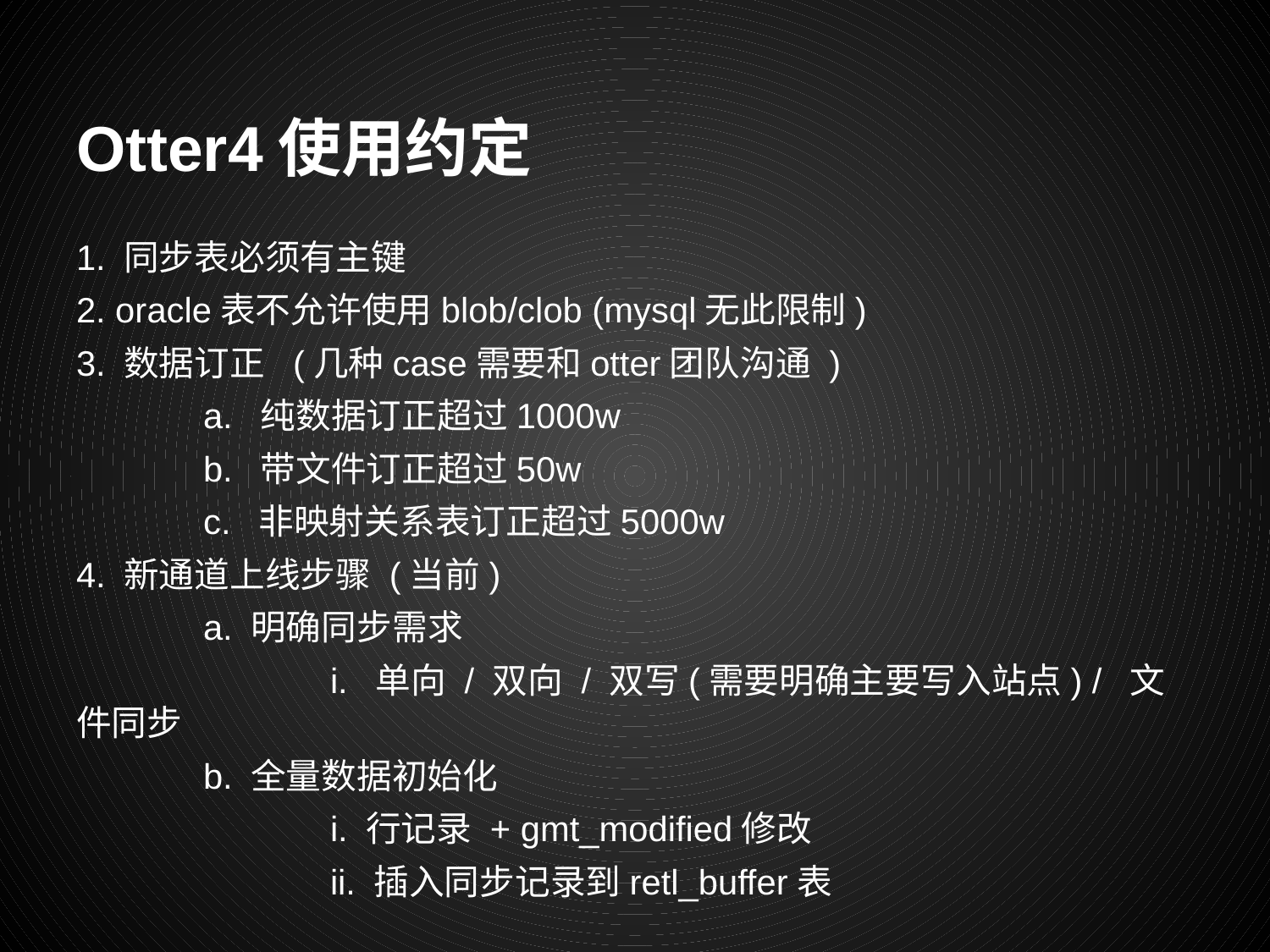

# Otter4使用约定
1. 同步表必须有主键
2. oracle表不允许使用blob/clob (mysql无此限制)
3. 数据订正  (几种case需要和otter团队沟通 )
	a.  纯数据订正超过1000w
	b.  带文件订正超过50w
	c.  非映射关系表订正超过5000w
4. 新通道上线步骤 (当前)
	a. 明确同步需求
		i.  单向 / 双向 / 双写(需要明确主要写入站点) /  文件同步
	b. 全量数据初始化
		i. 行记录 + gmt_modified修改
		ii. 插入同步记录到retl_buffer表